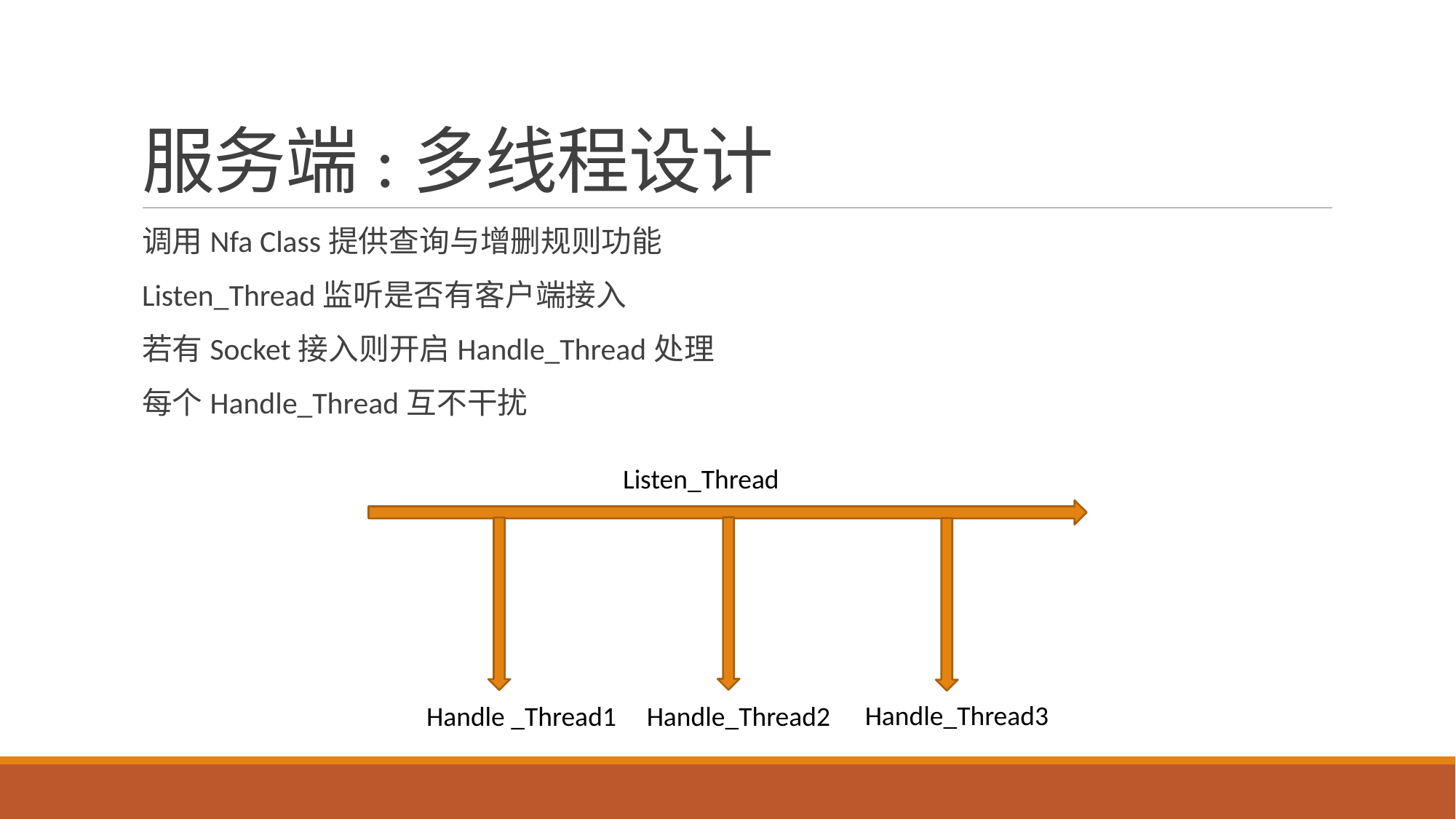

# 服务端:多线程设计
调用Nfa Class提供查询与增删规则功能
Listen_Thread监听是否有客户端接入
若有Socket接入则开启Handle_Thread处理
每个Handle_Thread互不干扰
Listen_Thread

Handle_Thread3
Handle _Thread1
Handle_Thread2